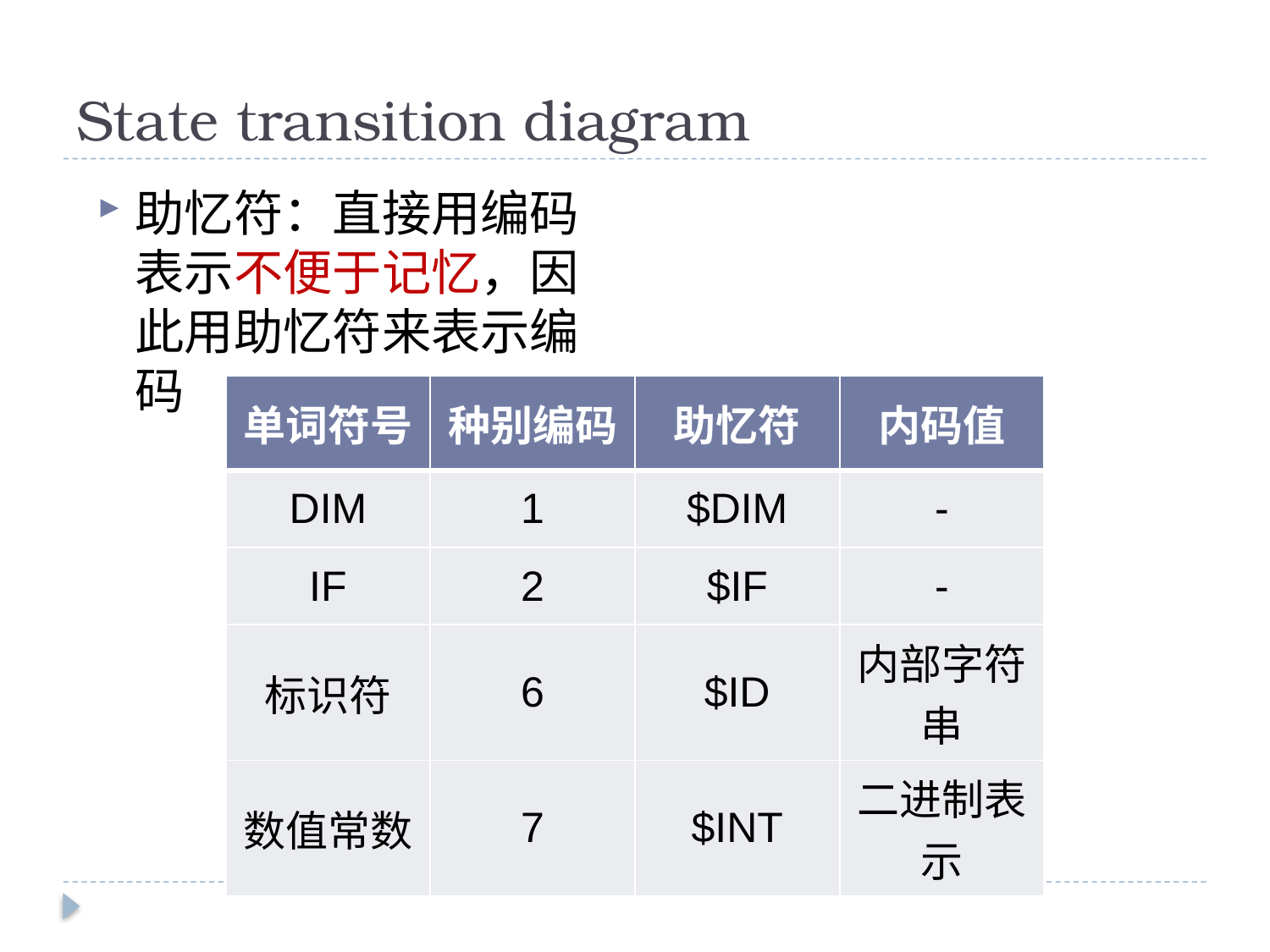

# State transition diagram
助忆符：直接用编码表示不便于记忆，因此用助忆符来表示编码
| 单词符号 | 种别编码 | 助忆符 | 内码值 |
| --- | --- | --- | --- |
| DIM | 1 | $DIM | - |
| IF | 2 | $IF | - |
| 标识符 | 6 | $ID | 内部字符串 |
| 数值常数 | 7 | $INT | 二进制表示 |